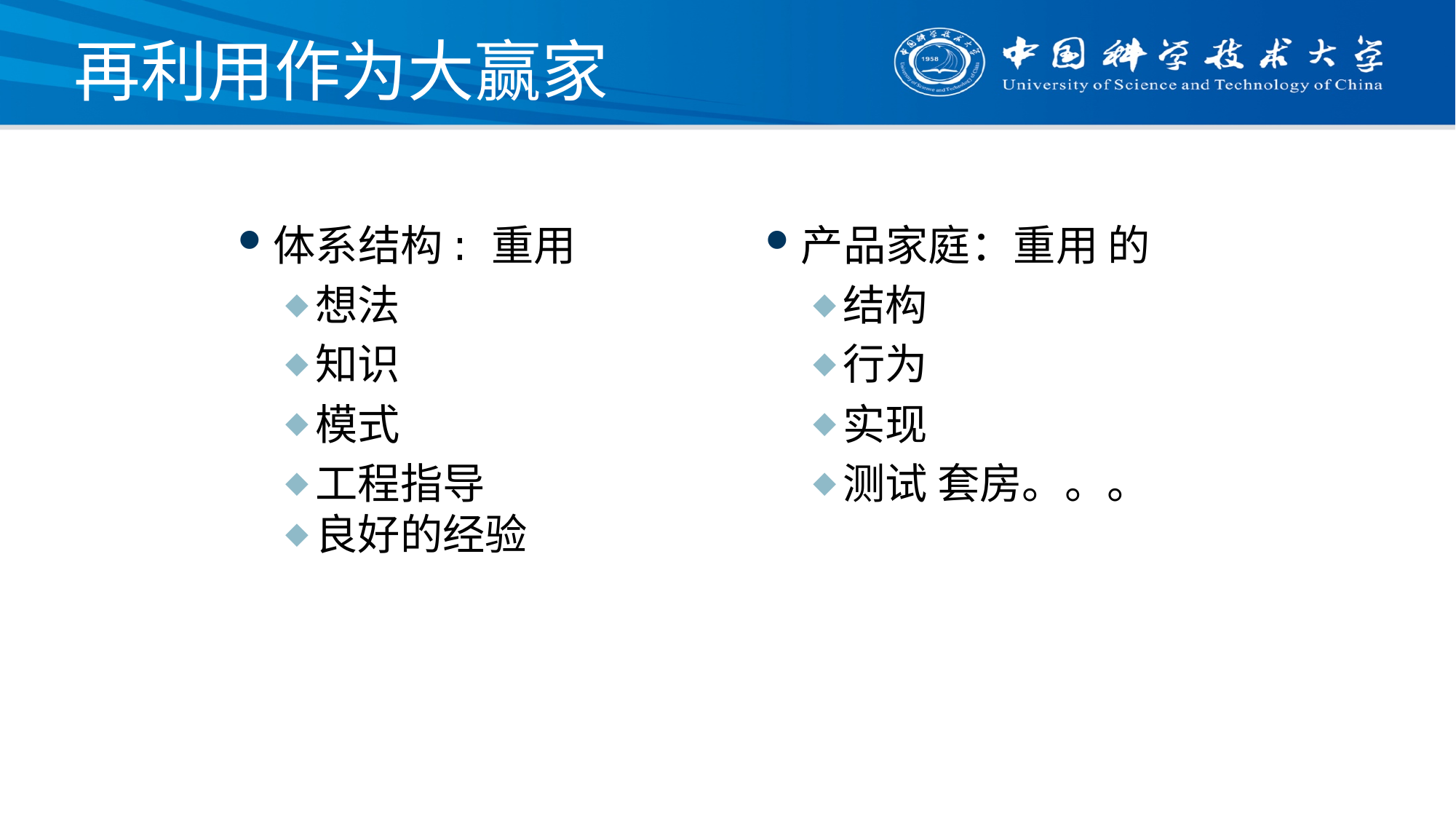

# 再利用作为大赢家
体系结构: 重用
想法
知识
模式
工程指导
良好的经验
产品家庭：重用 的
结构
行为
实现
测试 套房。。。